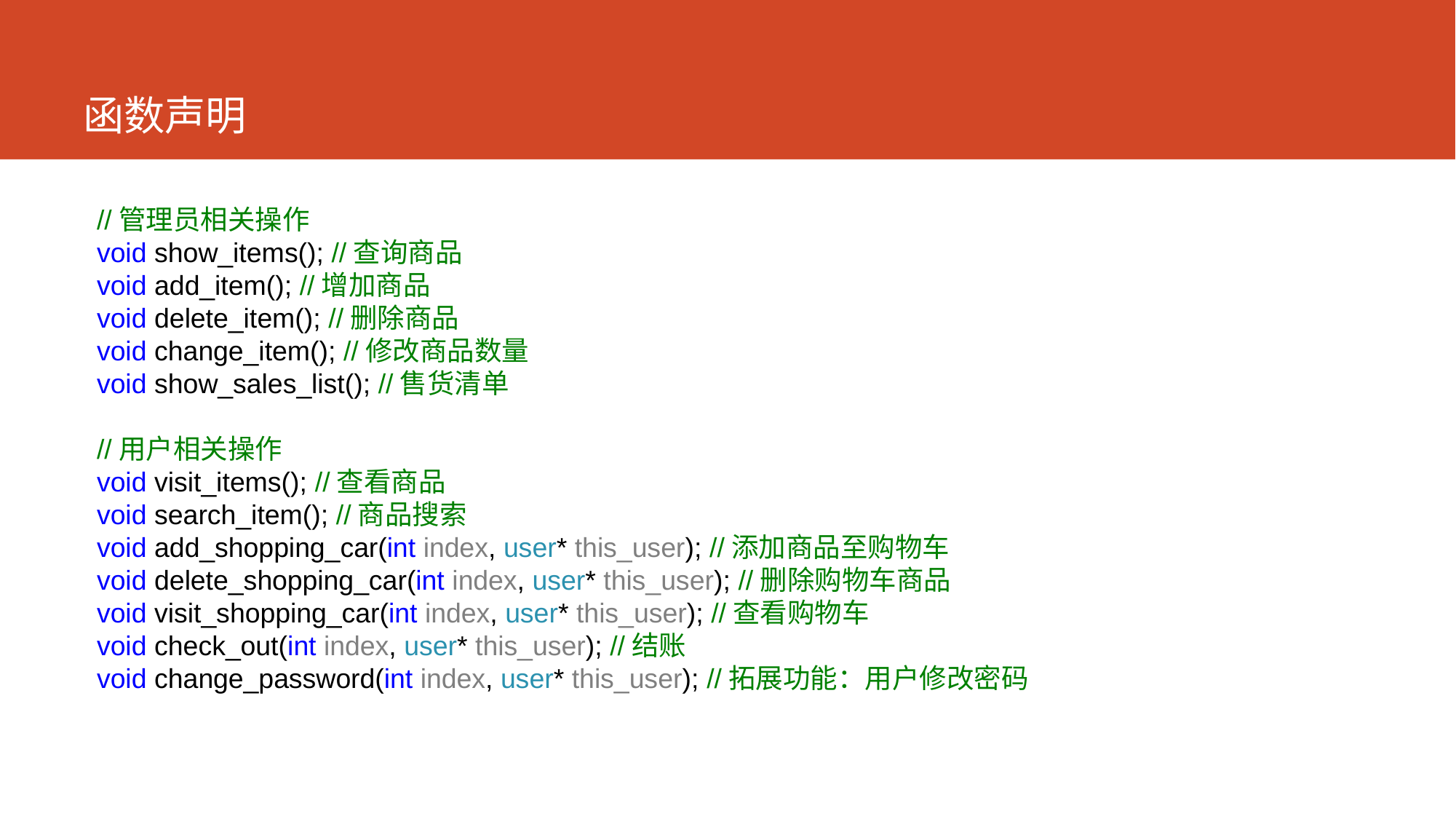

# 函数声明
//管理员相关操作
void show_items(); //查询商品
void add_item(); //增加商品
void delete_item(); //删除商品
void change_item(); //修改商品数量
void show_sales_list(); //售货清单

//用户相关操作
void visit_items(); //查看商品
void search_item(); //商品搜索
void add_shopping_car(int index, user* this_user); //添加商品至购物车
void delete_shopping_car(int index, user* this_user); //删除购物车商品
void visit_shopping_car(int index, user* this_user); //查看购物车
void check_out(int index, user* this_user); //结账
void change_password(int index, user* this_user); //拓展功能：用户修改密码